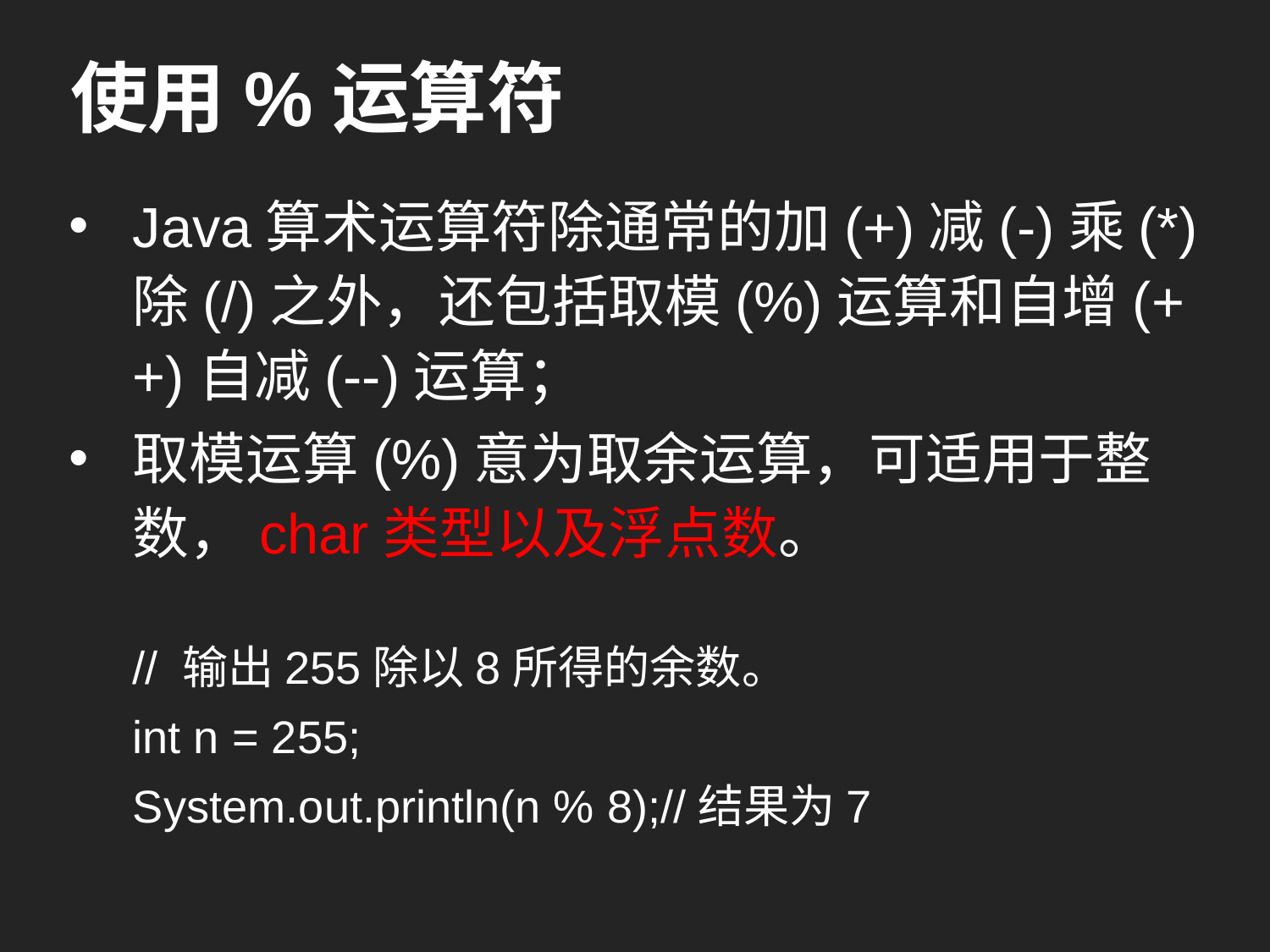

# 使用%运算符
Java算术运算符除通常的加(+)减(-)乘(*)除(/)之外，还包括取模(%)运算和自增(++)自减(--)运算；
取模运算(%)意为取余运算，可适用于整数，char类型以及浮点数。

// 输出255除以8所得的余数。
int n = 255;
System.out.println(n % 8);//结果为7